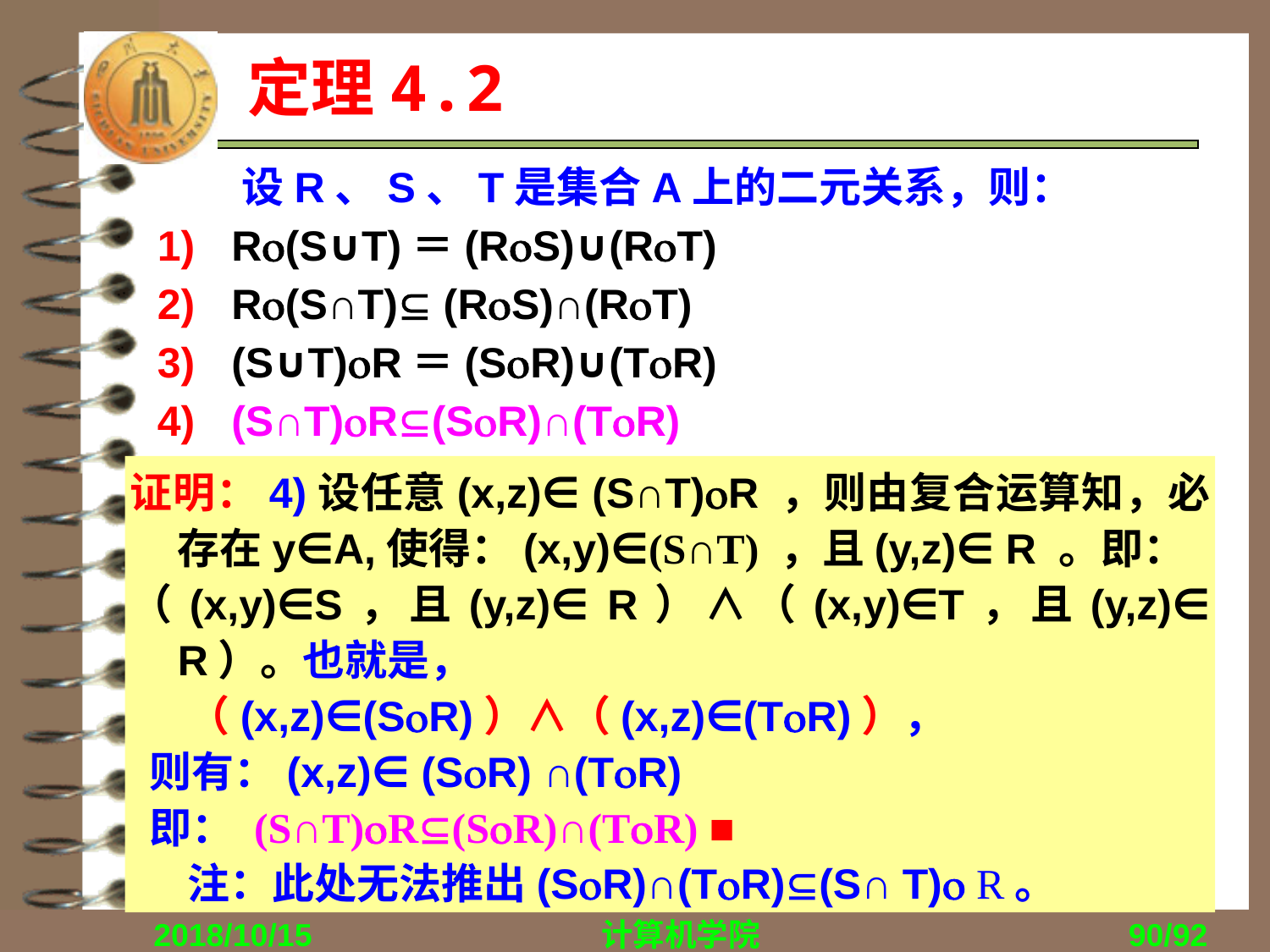

定理4.2
　　设R、S、T是集合A上的二元关系，则：
Rο(S∪T)＝(RοS)∪(RοT)
Rο(S∩T)⊆ (RοS)∩(RοT)
(S∪T)οR＝(SοR)∪(TοR)
(S∩T)οR⊆(SοR)∩(TοR)
证明：4)设任意(x,z)∈ (S∩T)οR ，则由复合运算知，必存在y∈A,使得：(x,y)∈(S∩T) ，且(y,z)∈ R 。即：
（(x,y)∈S，且(y,z)∈ R）∧（(x,y)∈T，且(y,z)∈ R）。也就是，
     （(x,z)∈(SοR)）∧（(x,z)∈(TοR)），
 则有：(x,z)∈ (SοR) ∩(TοR)
 即： (S∩T)οR⊆(SοR)∩(TοR) ■
     注：此处无法推出(SοR)∩(TοR)⊆(S∩ T)ο R。
2018/10/15
计算机学院
90/92